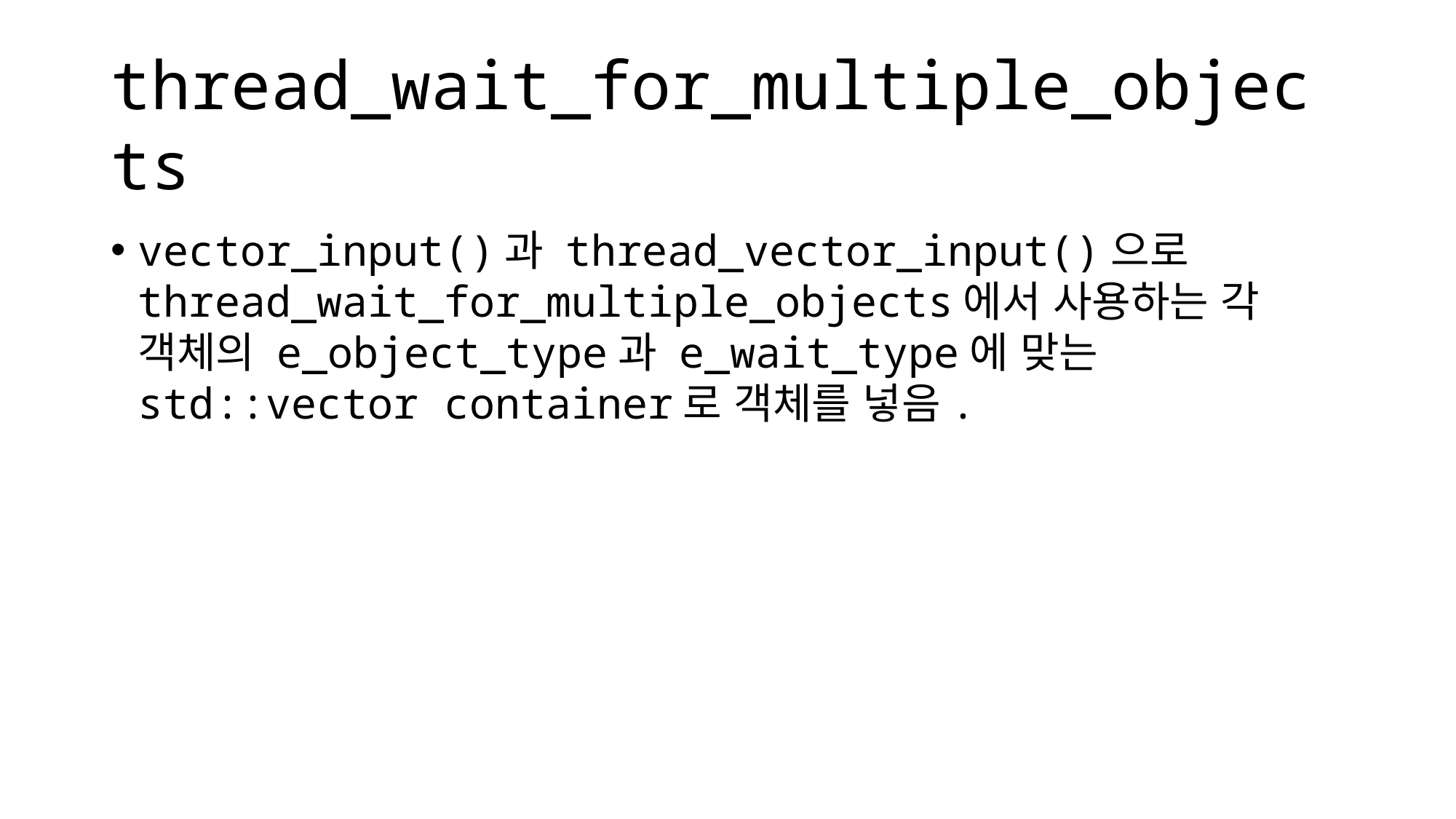

# thread_wait_for_multiple_objects
vector_input()과 thread_vector_input()으로 thread_wait_for_multiple_objects에서 사용하는 각 객체의 e_object_type과 e_wait_type에 맞는 std::vector container로 객체를 넣음.